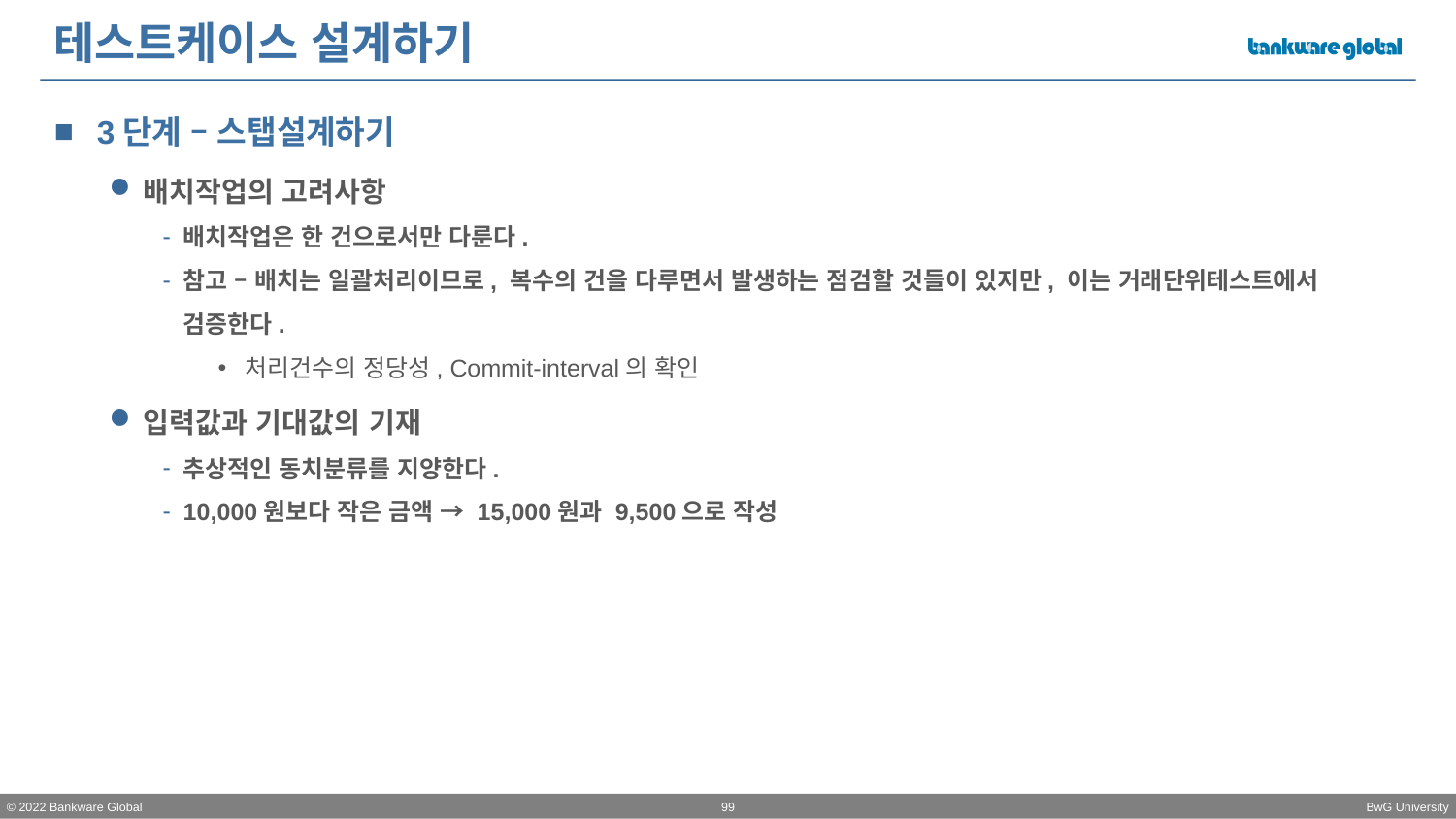

# 테스트케이스 설계하기
3단계 – 스탭설계하기
배치작업의 고려사항
배치작업은 한 건으로서만 다룬다.
참고 – 배치는 일괄처리이므로, 복수의 건을 다루면서 발생하는 점검할 것들이 있지만, 이는 거래단위테스트에서 검증한다.
처리건수의 정당성, Commit-interval의 확인
입력값과 기대값의 기재
추상적인 동치분류를 지양한다.
10,000원보다 작은 금액 → 15,000원과 9,500으로 작성
99